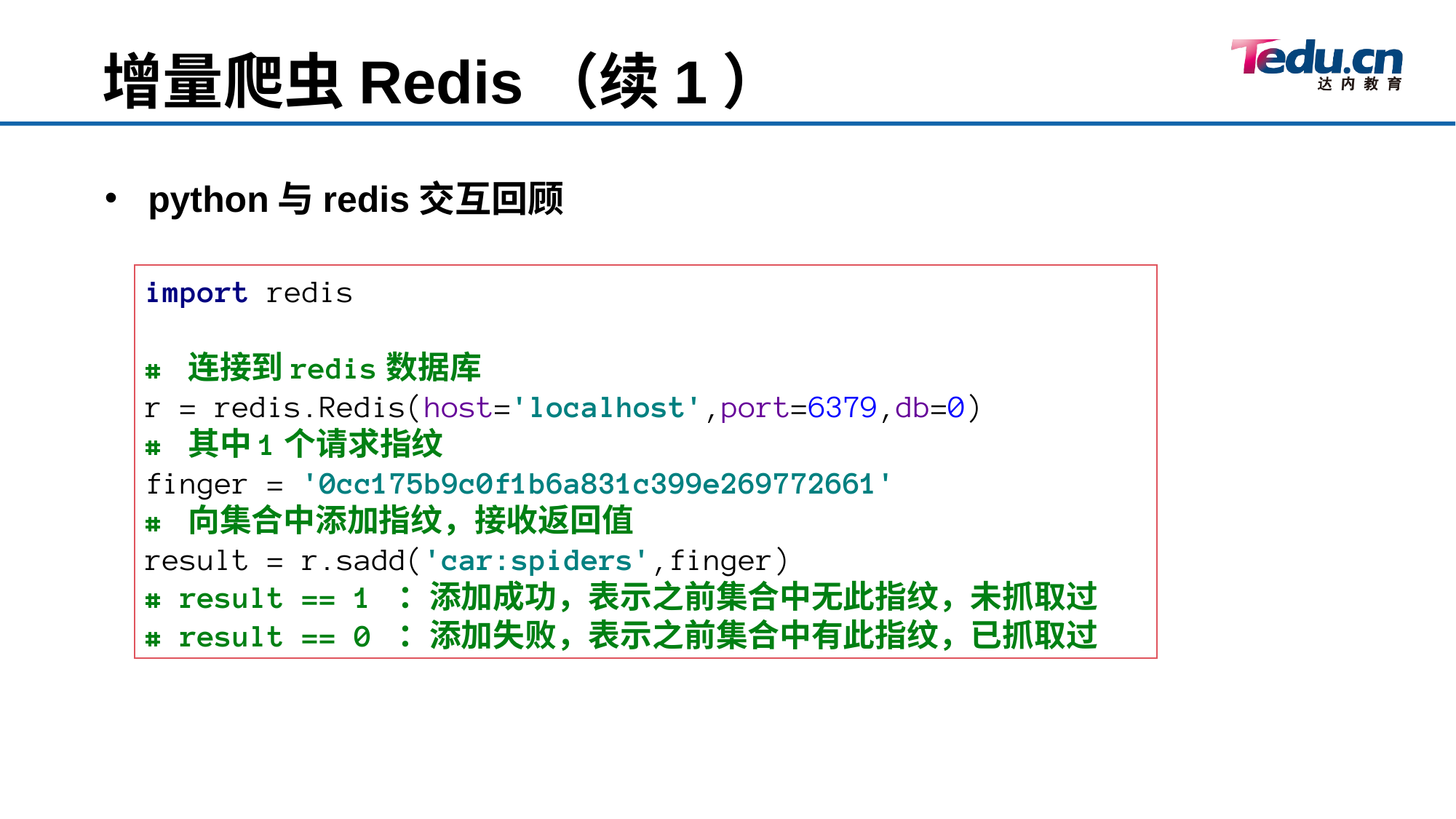

增量爬虫Redis（续1）
python与redis交互回顾

import redis
# 连接到redis数据库
r = redis.Redis(host='localhost',port=6379,db=0)
# 其中1个请求指纹
finger = '0cc175b9c0f1b6a831c399e269772661'
# 向集合中添加指纹，接收返回值
result = r.sadd('car:spiders',finger)
# result == 1 ：添加成功，表示之前集合中无此指纹，未抓取过
# result == 0 ：添加失败，表示之前集合中有此指纹，已抓取过